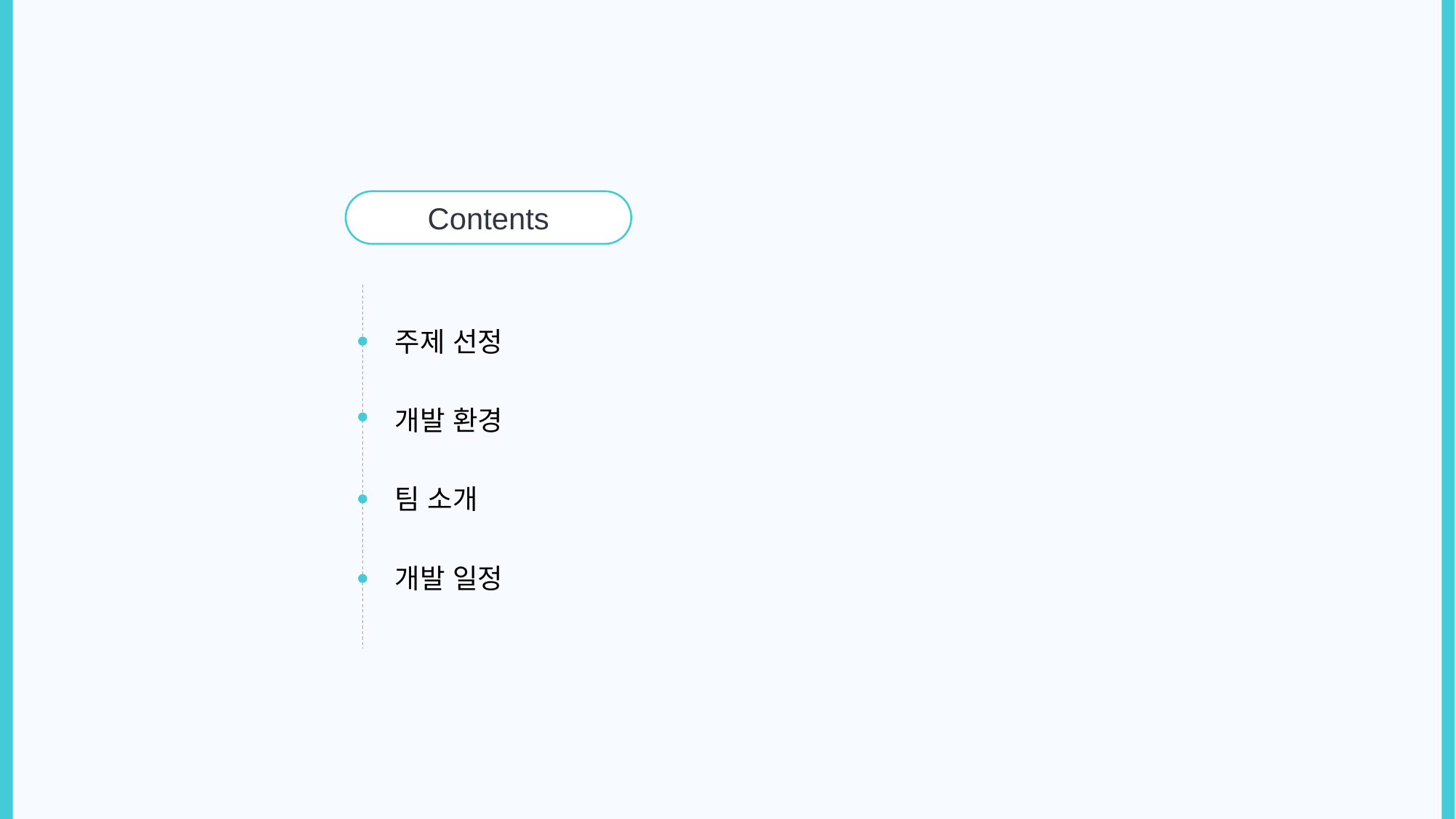

Contents

주제 선정
개발 환경
팀 소개
개발 일정